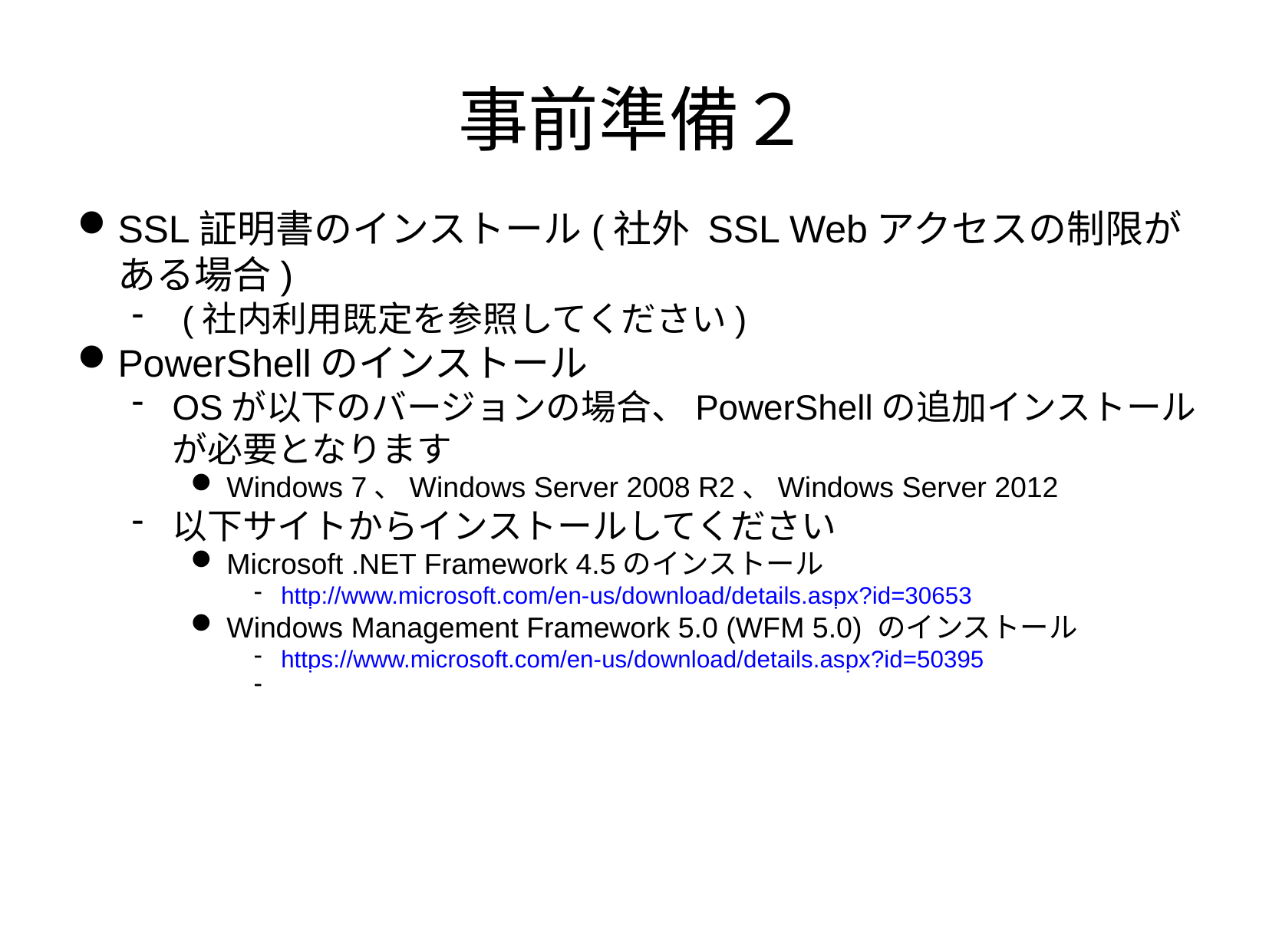

事前準備２
SSL証明書のインストール(社外 SSL Webアクセスの制限がある場合)
 (社内利用既定を参照してください)
PowerShellのインストール
OSが以下のバージョンの場合、PowerShellの追加インストールが必要となります
Windows 7、Windows Server 2008 R2、Windows Server 2012
以下サイトからインストールしてください
Microsoft .NET Framework 4.5のインストール
http://www.microsoft.com/en-us/download/details.aspx?id=30653
Windows Management Framework 5.0 (WFM 5.0) のインストール
https://www.microsoft.com/en-us/download/details.aspx?id=50395